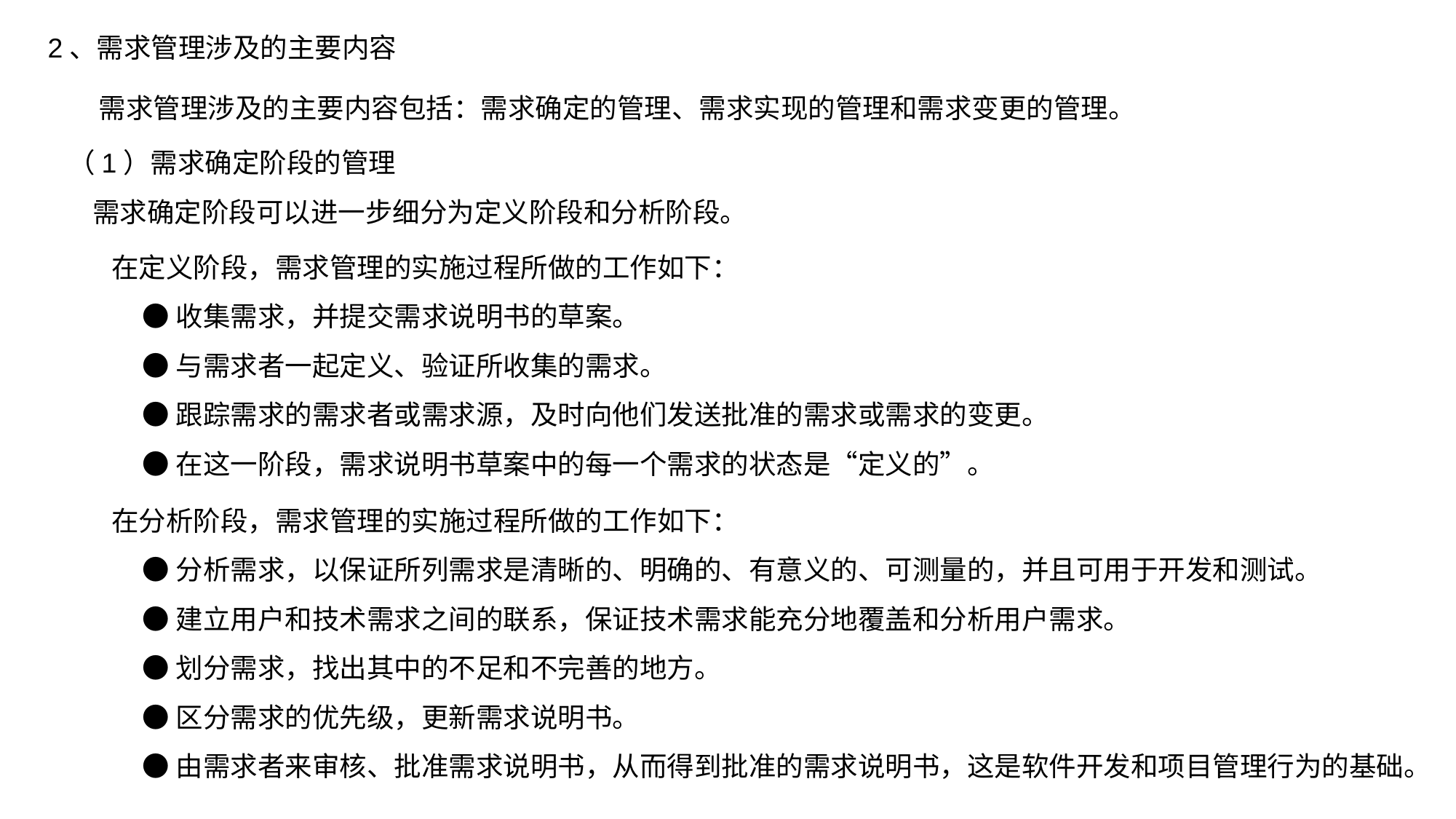

2、需求管理涉及的主要内容
需求管理涉及的主要内容包括：需求确定的管理、需求实现的管理和需求变更的管理。
 （1）需求确定阶段的管理
     需求确定阶段可以进一步细分为定义阶段和分析阶段。
 在定义阶段，需求管理的实施过程所做的工作如下：
       ●收集需求，并提交需求说明书的草案。
       ●与需求者一起定义、验证所收集的需求。
       ●跟踪需求的需求者或需求源，及时向他们发送批准的需求或需求的变更。
       ●在这一阶段，需求说明书草案中的每一个需求的状态是“定义的”。
 在分析阶段，需求管理的实施过程所做的工作如下：
       ●分析需求，以保证所列需求是清晰的、明确的、有意义的、可测量的，并且可用于开发和测试。
       ●建立用户和技术需求之间的联系，保证技术需求能充分地覆盖和分析用户需求。
       ●划分需求，找出其中的不足和不完善的地方。
       ●区分需求的优先级，更新需求说明书。
       ●由需求者来审核、批准需求说明书，从而得到批准的需求说明书，这是软件开发和项目管理行为的基础。